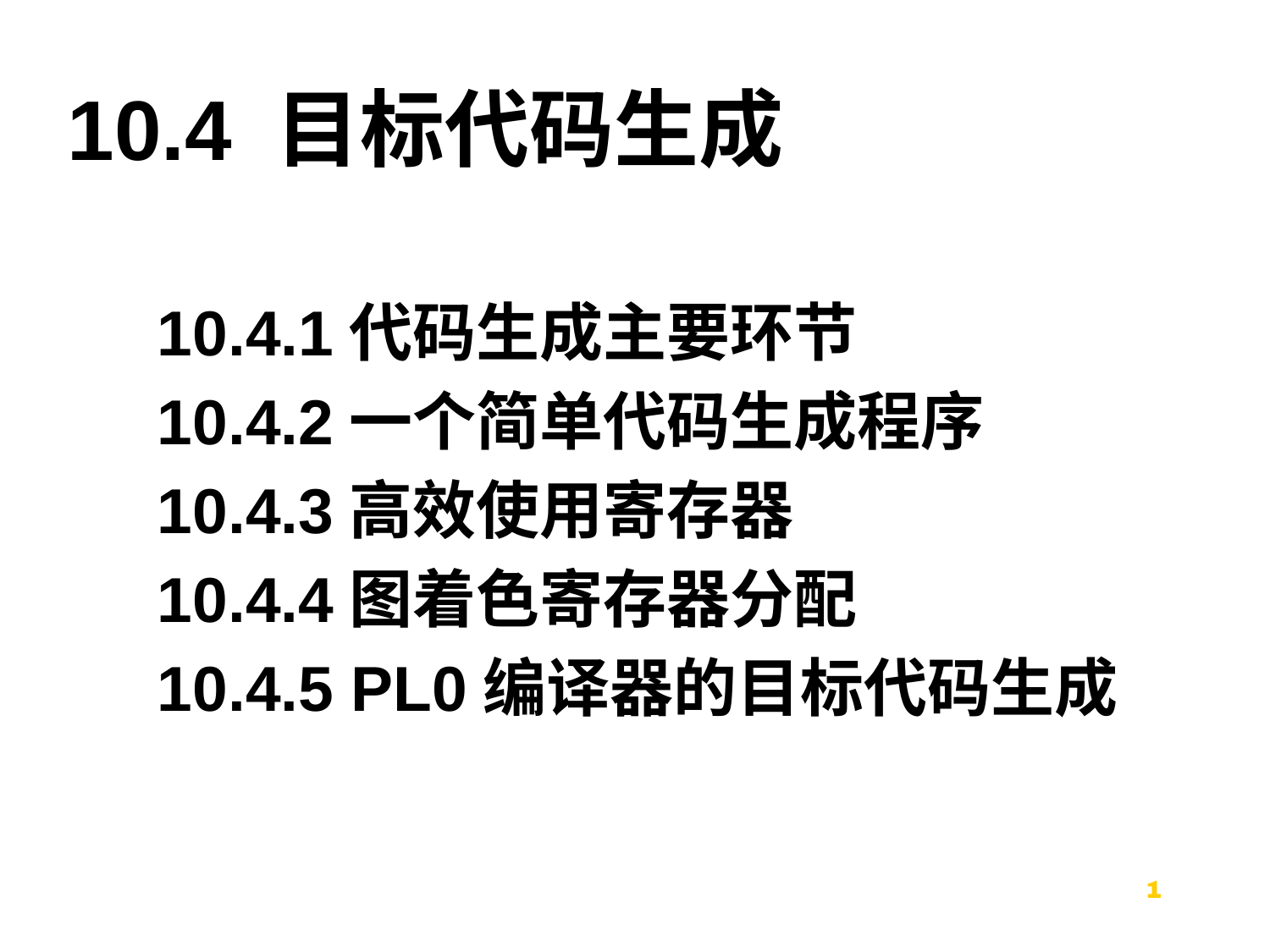

# 10.4 目标代码生成
10.4.1代码生成主要环节
10.4.2一个简单代码生成程序
10.4.3高效使用寄存器
10.4.4图着色寄存器分配
10.4.5 PL0编译器的目标代码生成

1